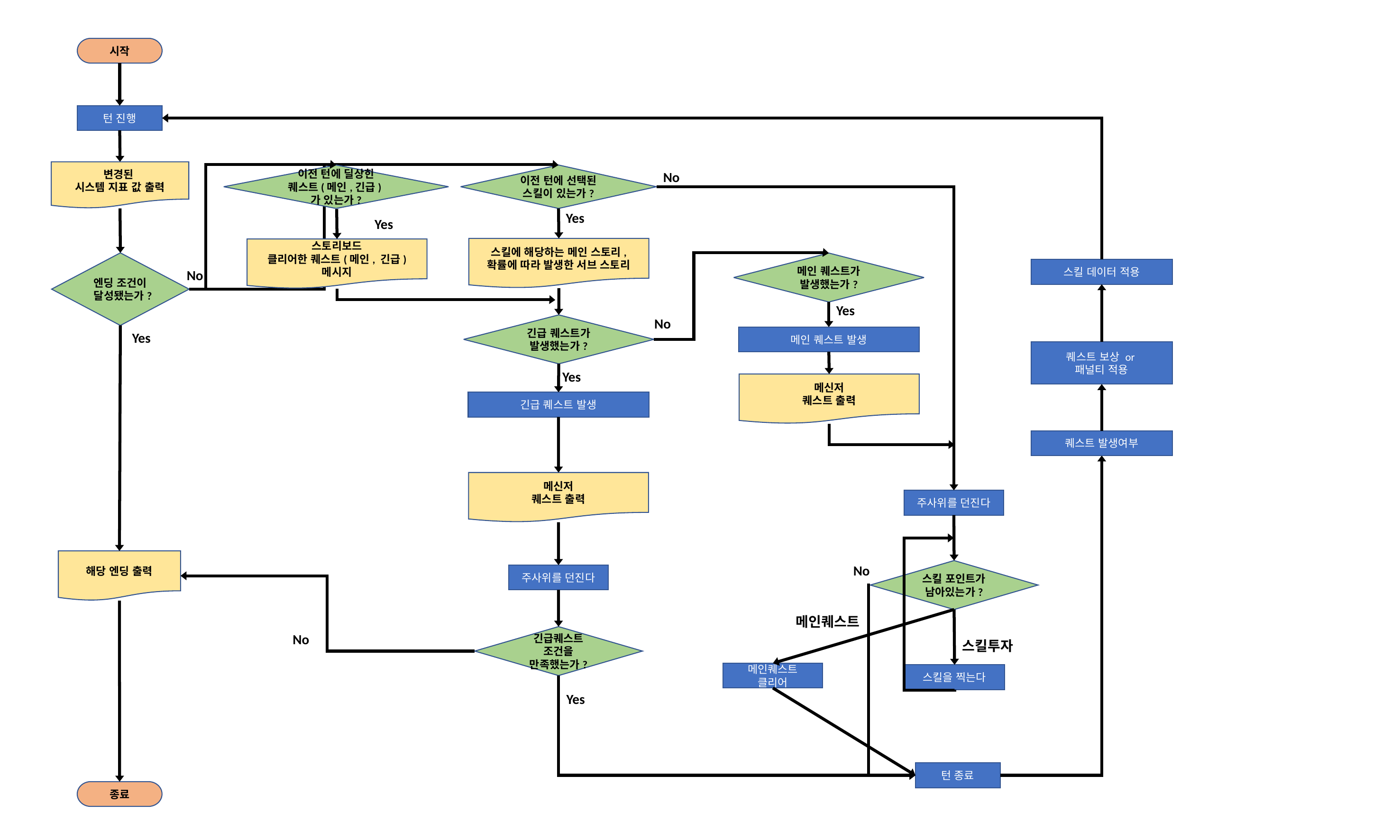

시작
턴 진행
변경된
시스템 지표 값 출력
이전 턴에 딜상힌 퀘스트(메인,긴급)가 있는가?
이전 턴에 선택된
스킬이 있는가?
No
Yes
Yes
스킬에 해당하는 메인 스토리,
확률에 따라 발생한 서브 스토리
스토리보드
클리어한 퀘스트(메인, 긴급) 메시지
엔딩 조건이 달성됐는가?
메인 퀘스트가
발생했는가?
스킬 데이터 적용
No
Yes
No
긴급 퀘스트가
발생했는가?
Yes
메인 퀘스트 발생
퀘스트 보상 or
패널티 적용
Yes
메신저
퀘스트 출력
긴급 퀘스트 발생
퀘스트 발생여부
메신저
퀘스트 출력
주사위를 던진다
해당 엔딩 출력
No
스킬 포인트가 남아있는가?
주사위를 던진다
메인퀘스트
긴급퀘스트 조건을 만족했는가?
No
스킬투자
메인퀘스트
클리어
스킬을 찍는다
Yes
턴 종료
종료